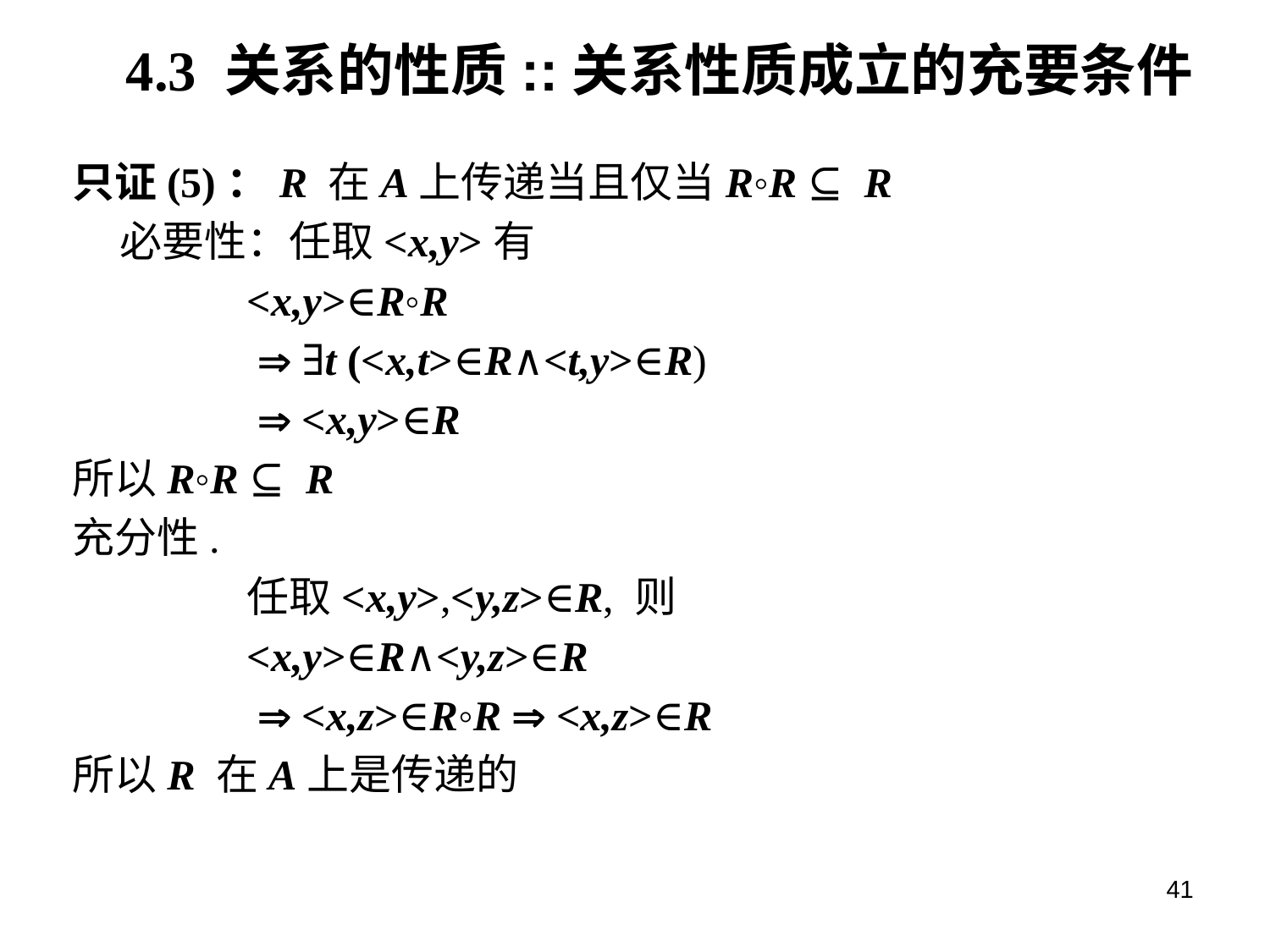

# 4.3 关系的性质::关系性质成立的充要条件
只证(5)：R 在A上传递当且仅当R◦R ⊆  R
	必要性：任取<x,y>有
		<x,y>∈R◦R
		 ⇒ ∃t (<x,t>∈R∧<t,y>∈R)
		 ⇒ <x,y>∈R
所以R◦R ⊆  R
充分性.
		任取<x,y>,<y,z>∈R, 则
		<x,y>∈R∧<y,z>∈R
		 ⇒ <x,z>∈R◦R ⇒ <x,z>∈R
所以R 在A上是传递的
41